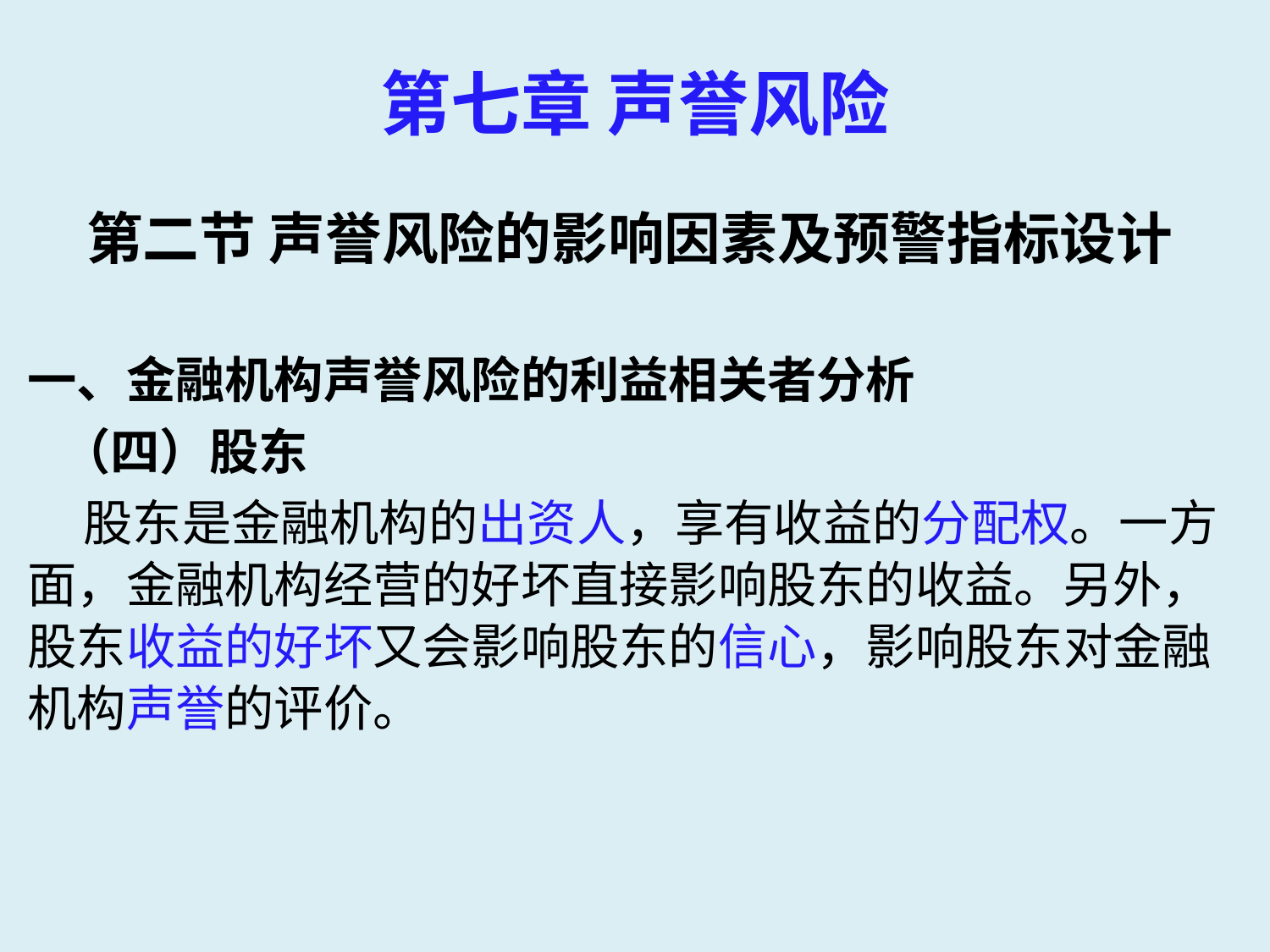

# 第七章 声誉风险
第二节 声誉风险的影响因素及预警指标设计

一、金融机构声誉风险的利益相关者分析
  （四）股东
    股东是金融机构的出资人，享有收益的分配权。一方面，金融机构经营的好坏直接影响股东的收益。另外，股东收益的好坏又会影响股东的信心，影响股东对金融机构声誉的评价。